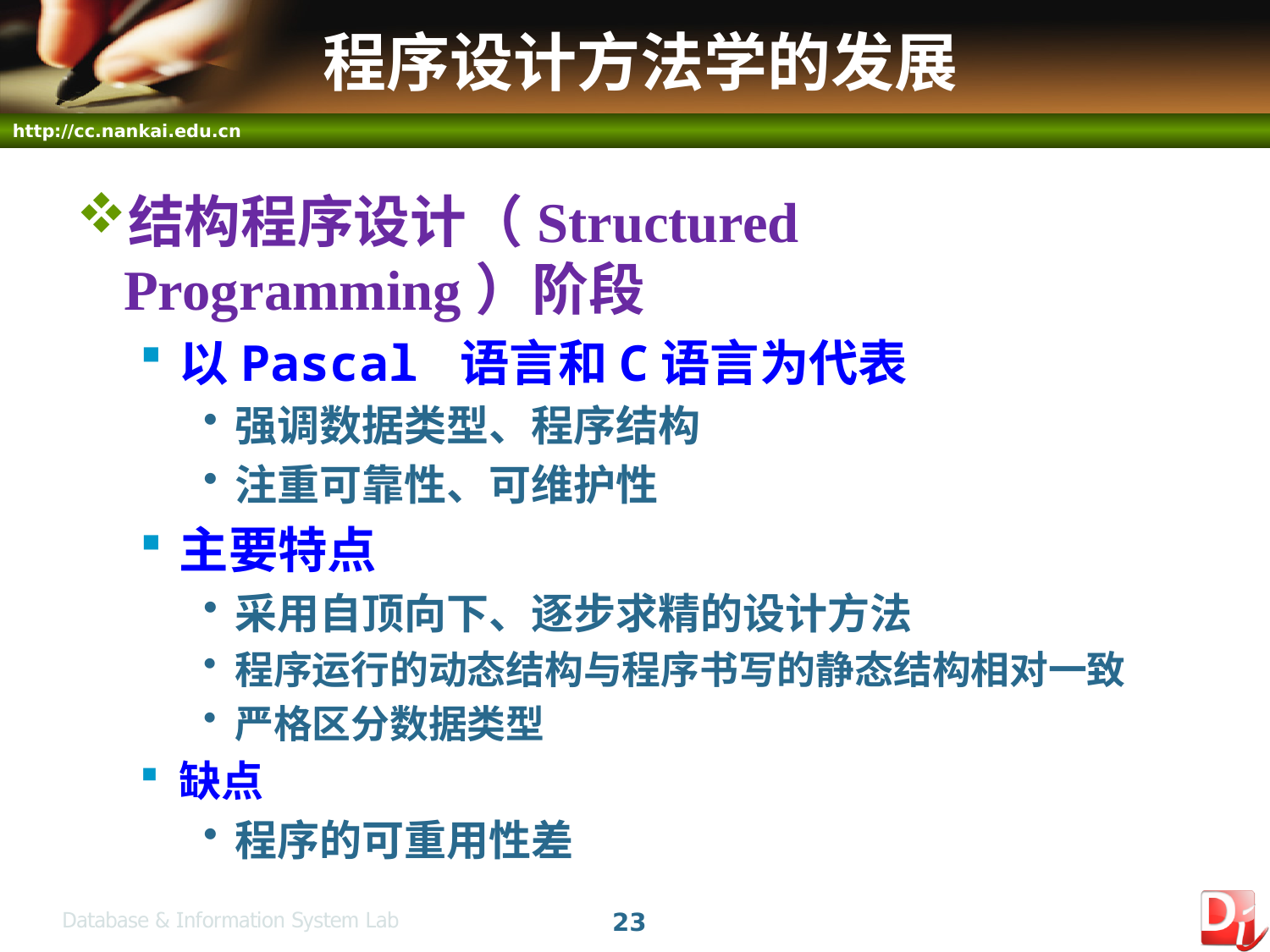

# 程序设计方法学的发展
结构程序设计（Structured Programming）阶段
以Pascal 语言和C语言为代表
强调数据类型、程序结构
注重可靠性、可维护性
主要特点
采用自顶向下、逐步求精的设计方法
程序运行的动态结构与程序书写的静态结构相对一致
严格区分数据类型
缺点
程序的可重用性差
23
Database & Information System Lab